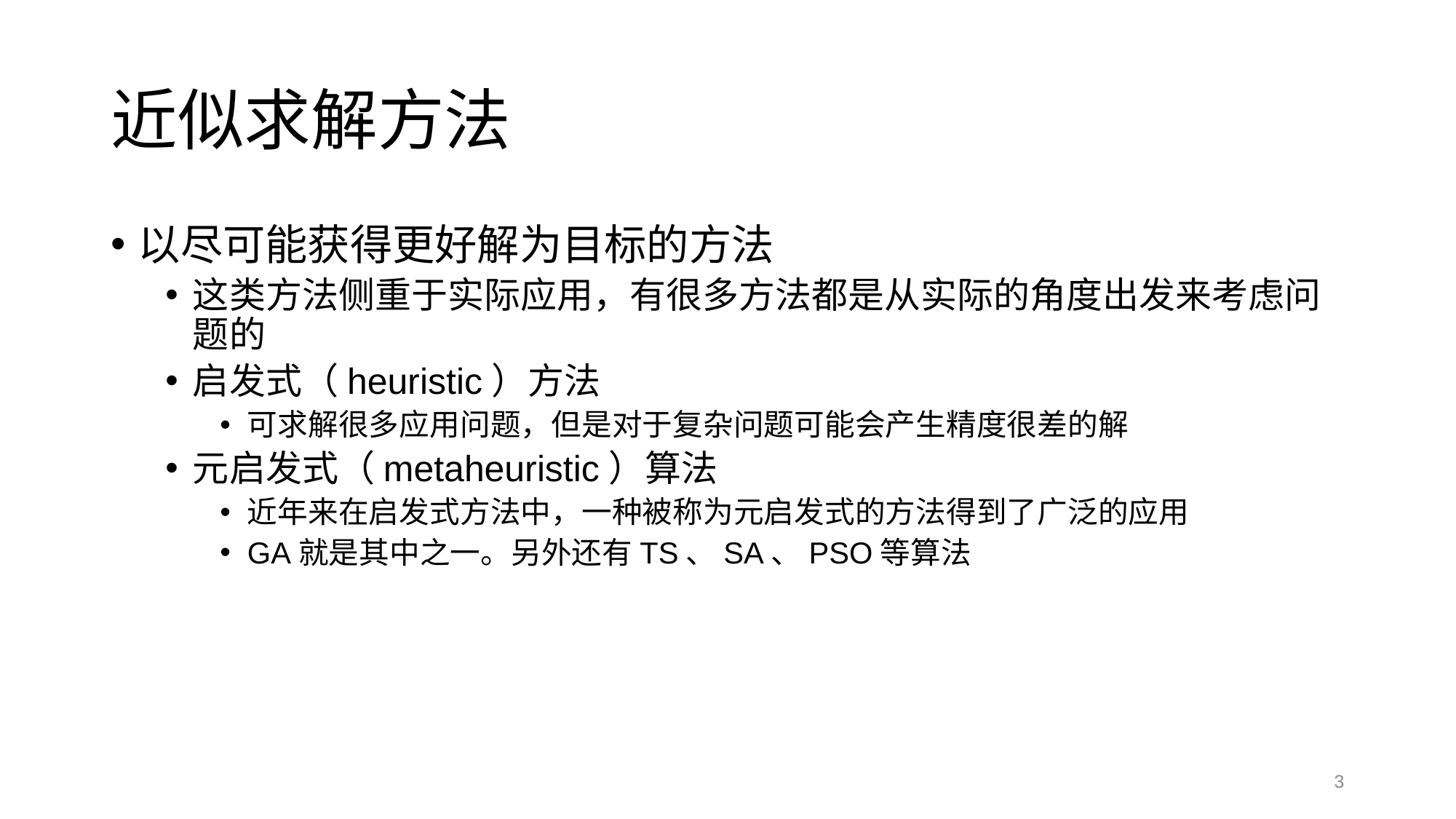

# 近似求解方法
以尽可能获得更好解为目标的方法
这类方法侧重于实际应用，有很多方法都是从实际的角度出发来考虑问题的
启发式（heuristic）方法
可求解很多应用问题，但是对于复杂问题可能会产生精度很差的解
元启发式（metaheuristic）算法
近年来在启发式方法中，一种被称为元启发式的方法得到了广泛的应用
GA就是其中之一。另外还有TS、SA、PSO等算法

3